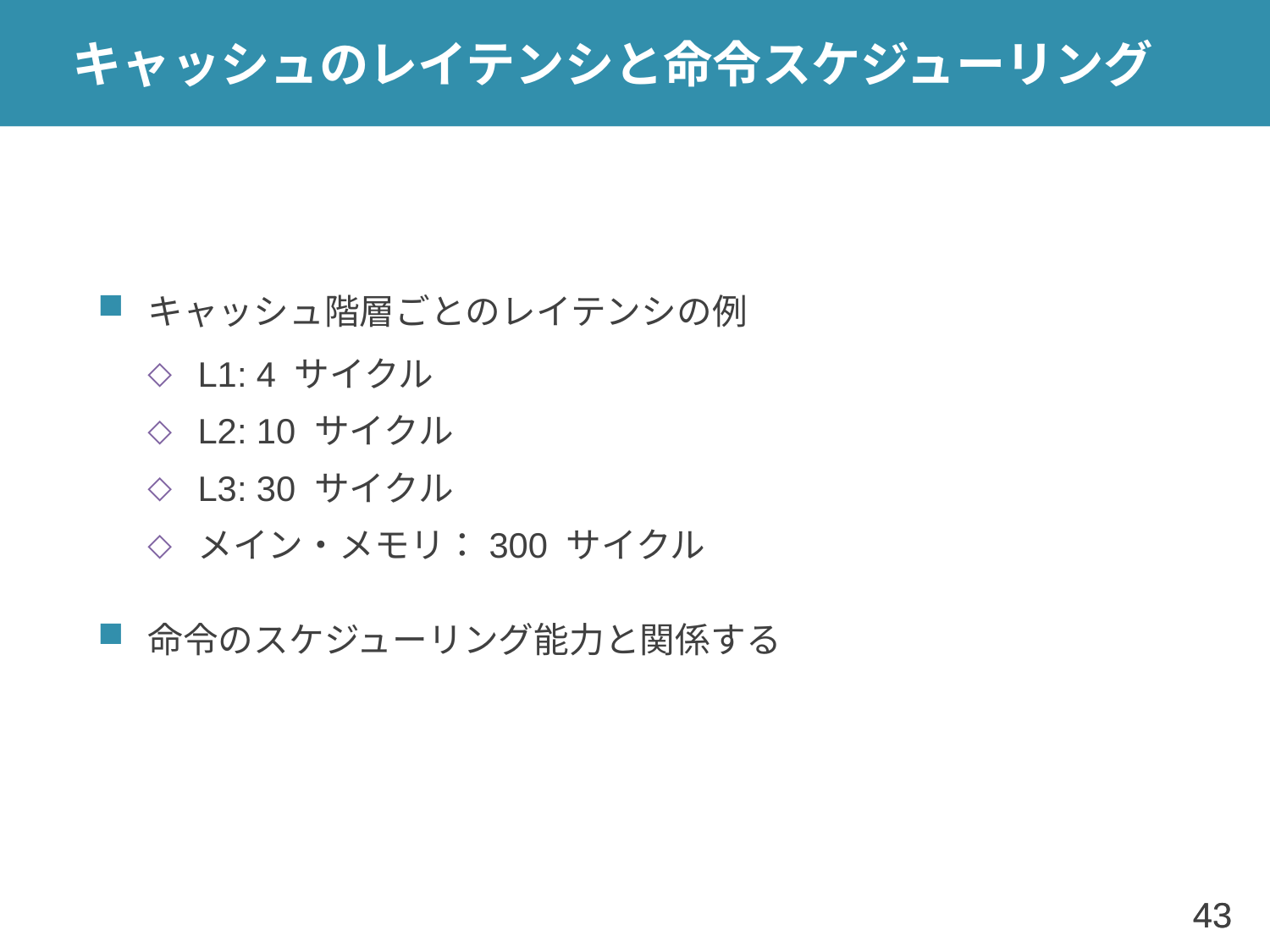

# キャッシュのレイテンシと命令スケジューリング
キャッシュ階層ごとのレイテンシの例
L1: 4 サイクル
L2: 10 サイクル
L3: 30 サイクル
メイン・メモリ：300 サイクル
命令のスケジューリング能力と関係する